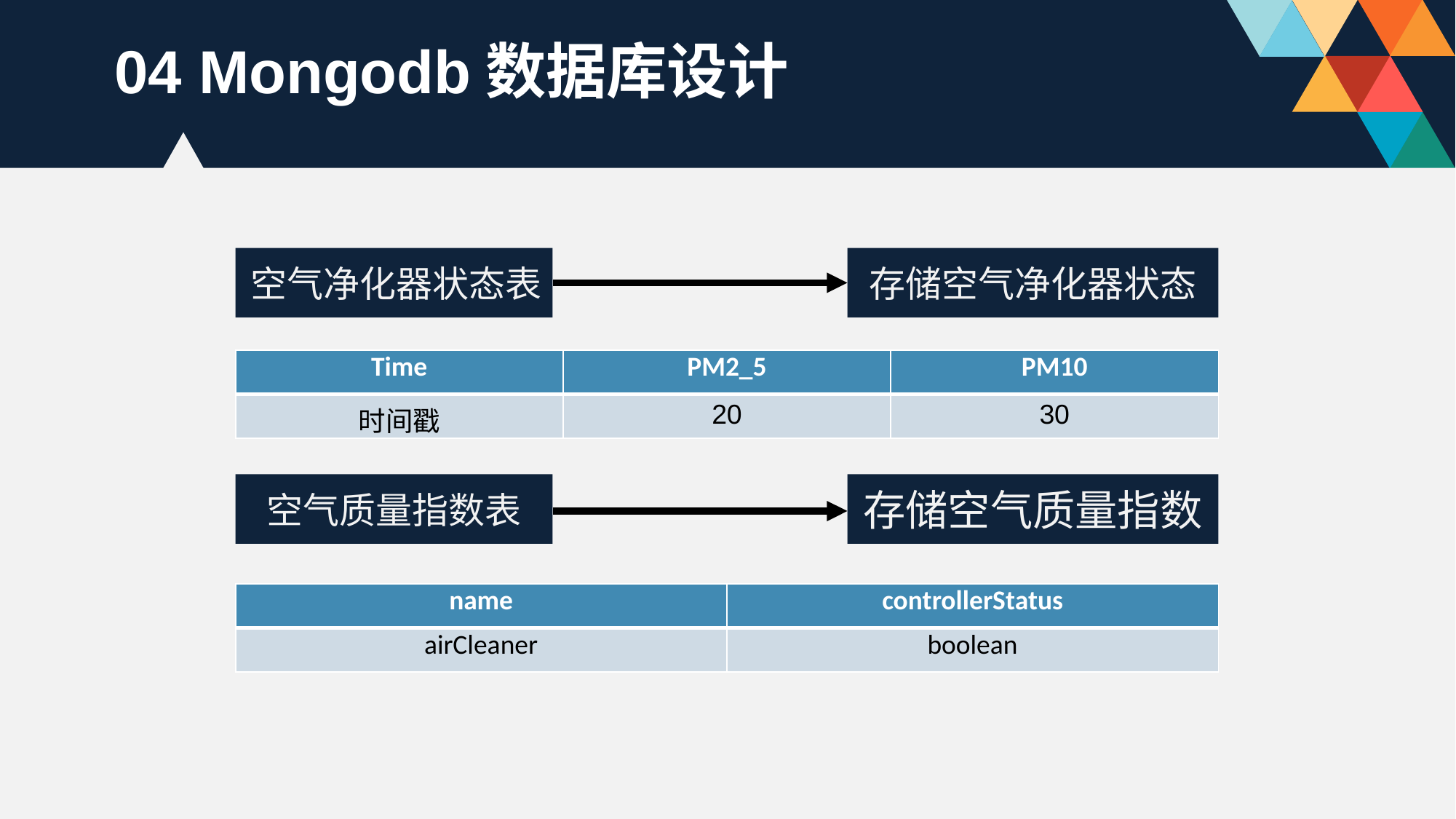

04 Mongodb数据库设计
空气净化器状态表
存储空气净化器状态
| Time | PM2\_5 | PM10 |
| --- | --- | --- |
| 时间戳 | 20 | 30 |
空气质量指数表
存储空气质量指数
| name | controllerStatus |
| --- | --- |
| airCleaner | boolean |